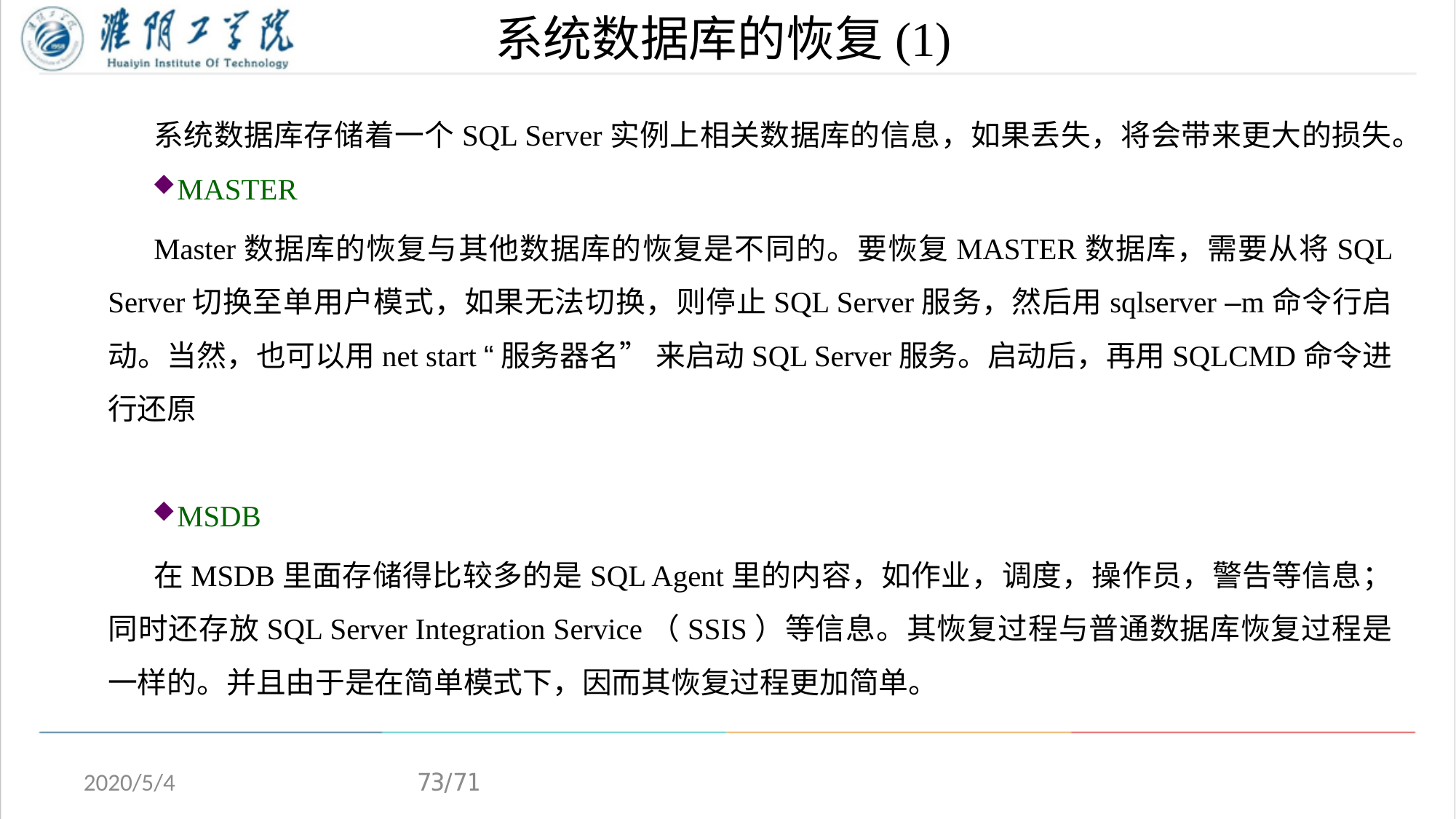

# 系统数据库的恢复(1)
系统数据库存储着一个SQL Server实例上相关数据库的信息，如果丢失，将会带来更大的损失。
MASTER
Master数据库的恢复与其他数据库的恢复是不同的。要恢复MASTER数据库，需要从将SQL Server切换至单用户模式，如果无法切换，则停止SQL Server服务，然后用sqlserver –m命令行启动。当然，也可以用net start “服务器名” 来启动SQL Server服务。启动后，再用SQLCMD命令进行还原

MSDB
在MSDB里面存储得比较多的是SQL Agent里的内容，如作业，调度，操作员，警告等信息；同时还存放SQL Server Integration Service（SSIS）等信息。其恢复过程与普通数据库恢复过程是一样的。并且由于是在简单模式下，因而其恢复过程更加简单。
73/71
2020/5/4